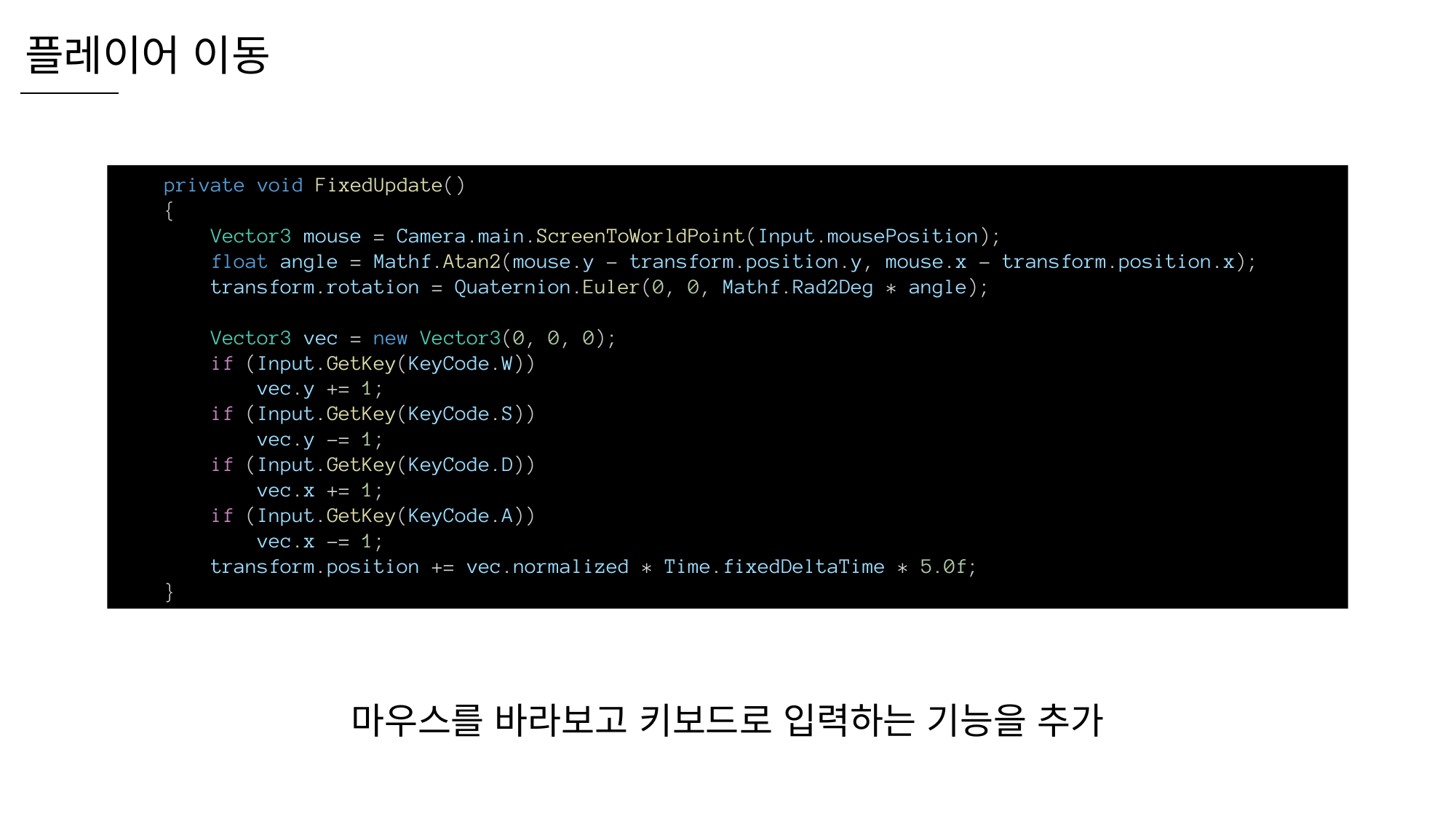

플레이어 이동
    private void FixedUpdate()
    {
        Vector3 mouse = Camera.main.ScreenToWorldPoint(Input.mousePosition);
        float angle = Mathf.Atan2(mouse.y - transform.position.y, mouse.x - transform.position.x);
        transform.rotation = Quaternion.Euler(0, 0, Mathf.Rad2Deg * angle);
        Vector3 vec = new Vector3(0, 0, 0);
        if (Input.GetKey(KeyCode.W))
            vec.y += 1;
        if (Input.GetKey(KeyCode.S))
            vec.y -= 1;
        if (Input.GetKey(KeyCode.D))
            vec.x += 1;
        if (Input.GetKey(KeyCode.A))
            vec.x -= 1;
        transform.position += vec.normalized * Time.fixedDeltaTime * 5.0f;
    }
마우스를 바라보고 키보드로 입력하는 기능을 추가